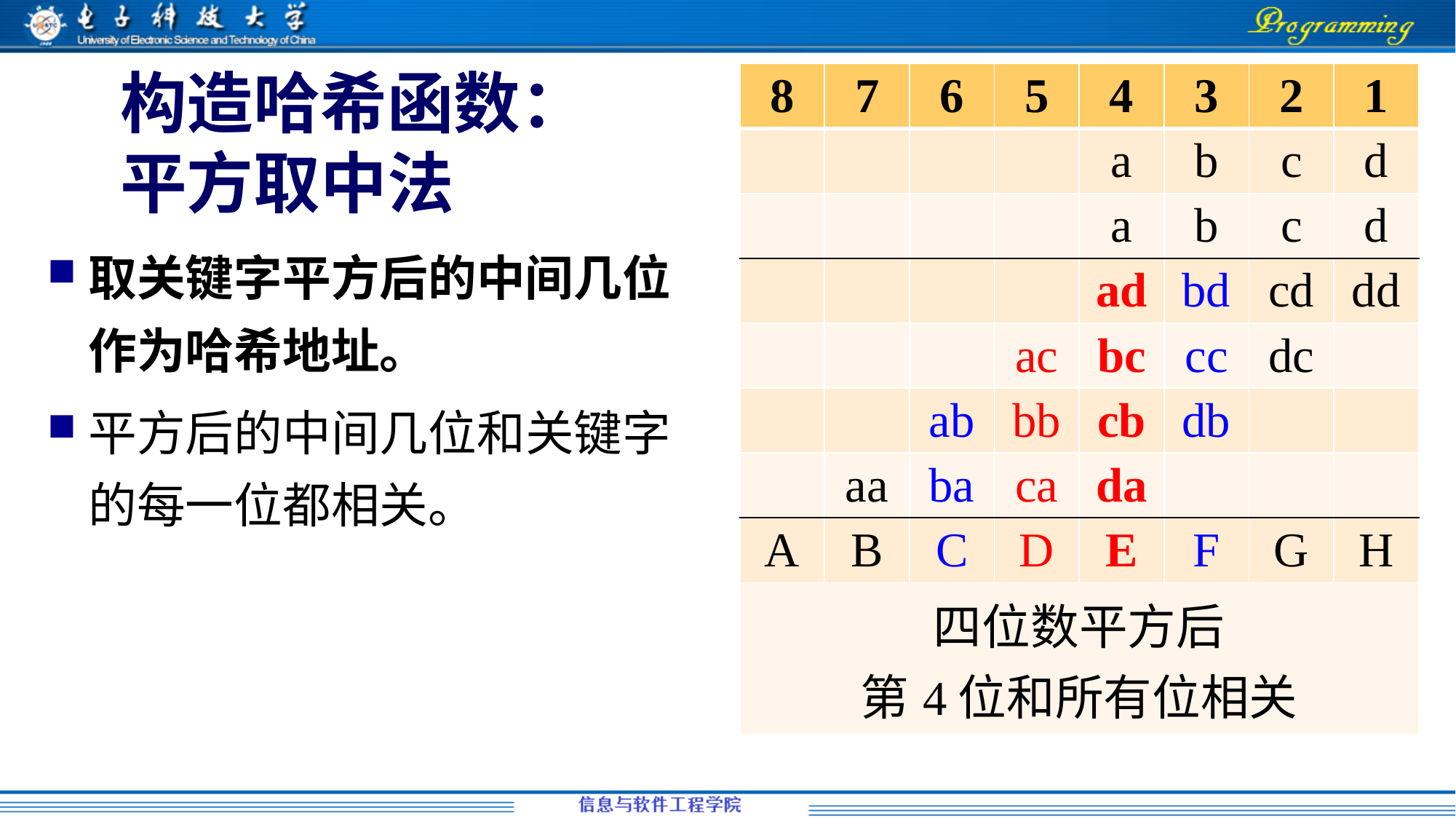

| 8 | 7 | 6 | 5 | 4 | 3 | 2 | 1 |
| --- | --- | --- | --- | --- | --- | --- | --- |
|  |  |  |  | a | b | c | d |
|  |  |  |  | a | b | c | d |
|  |  |  |  | ad | bd | cd | dd |
|  |  |  | ac | bc | cc | dc |  |
|  |  | ab | bb | cb | db |  |  |
|  | aa | ba | ca | da |  |  |  |
| A | B | C | D | E | F | G | H |
| 四位数平方后 第4位和所有位相关 |  |  |  |  |  |  |  |
# 构造哈希函数： 平方取中法
取关键字平方后的中间几位作为哈希地址。
平方后的中间几位和关键字的每一位都相关。